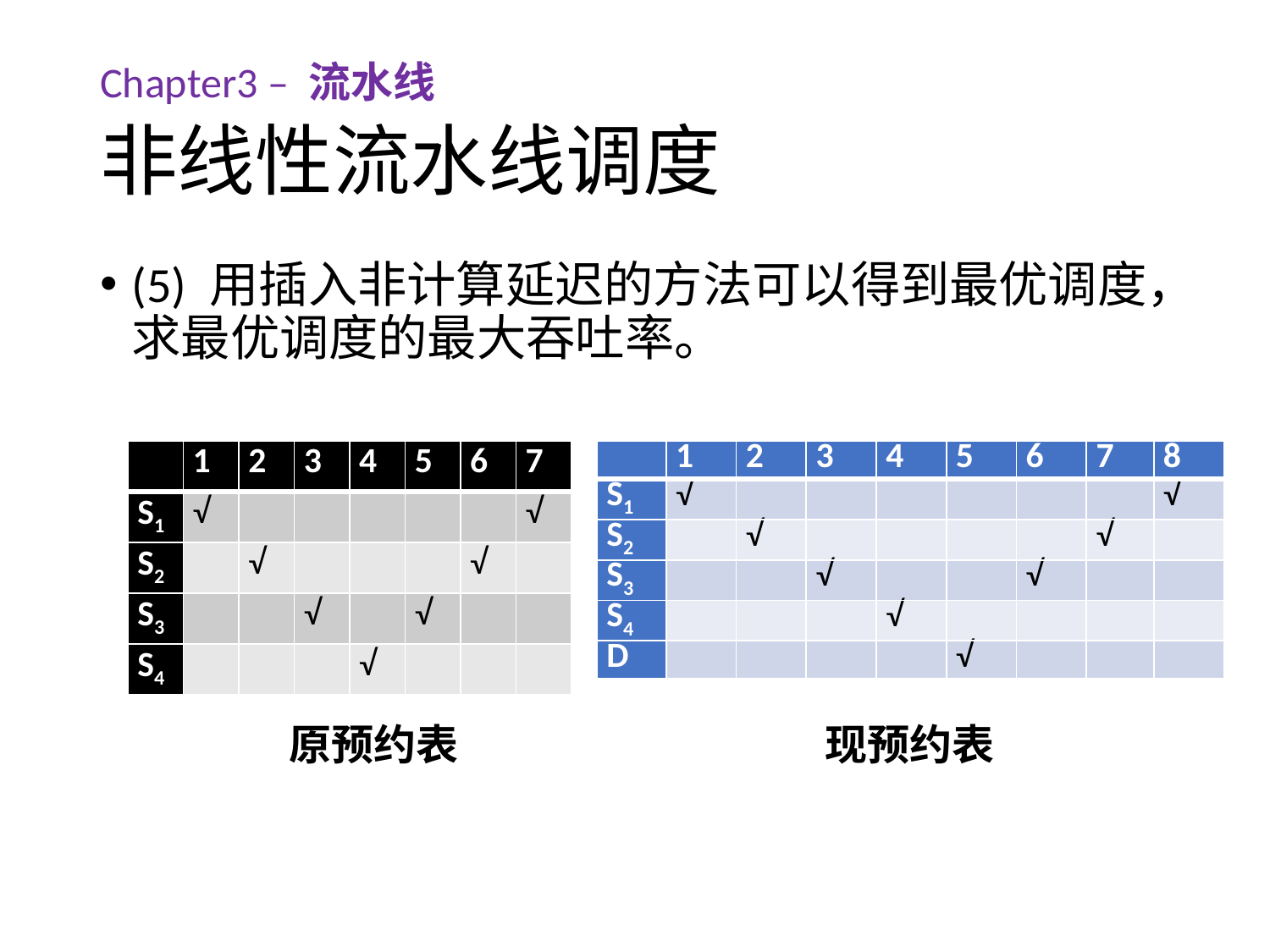

Chapter3 – 流水线
# 非线性流水线调度
(5) 用插入非计算延迟的方法可以得到最优调度，求最优调度的最大吞吐率。

|  | 1 | 2 | 3 | 4 | 5 | 6 | 7 |
| --- | --- | --- | --- | --- | --- | --- | --- |
| S1 | √ |  |  |  |  |  | √ |
| S2 |  | √ |  |  |  | √ |  |
| S3 |  |  | √ |  | √ |  |  |
| S4 |  |  |  | √ |  |  |  |
|  | 1 | 2 | 3 | 4 | 5 | 6 | 7 | 8 |
| --- | --- | --- | --- | --- | --- | --- | --- | --- |
| S1 | √ |  |  |  |  |  |  | √ |
| S2 |  | √ |  |  |  |  | √ |  |
| S3 |  |  | √ |  |  | √ |  |  |
| S4 |  |  |  | √ |  |  |  |  |
| D |  |  |  |  | √ |  |  |  |
原预约表
现预约表